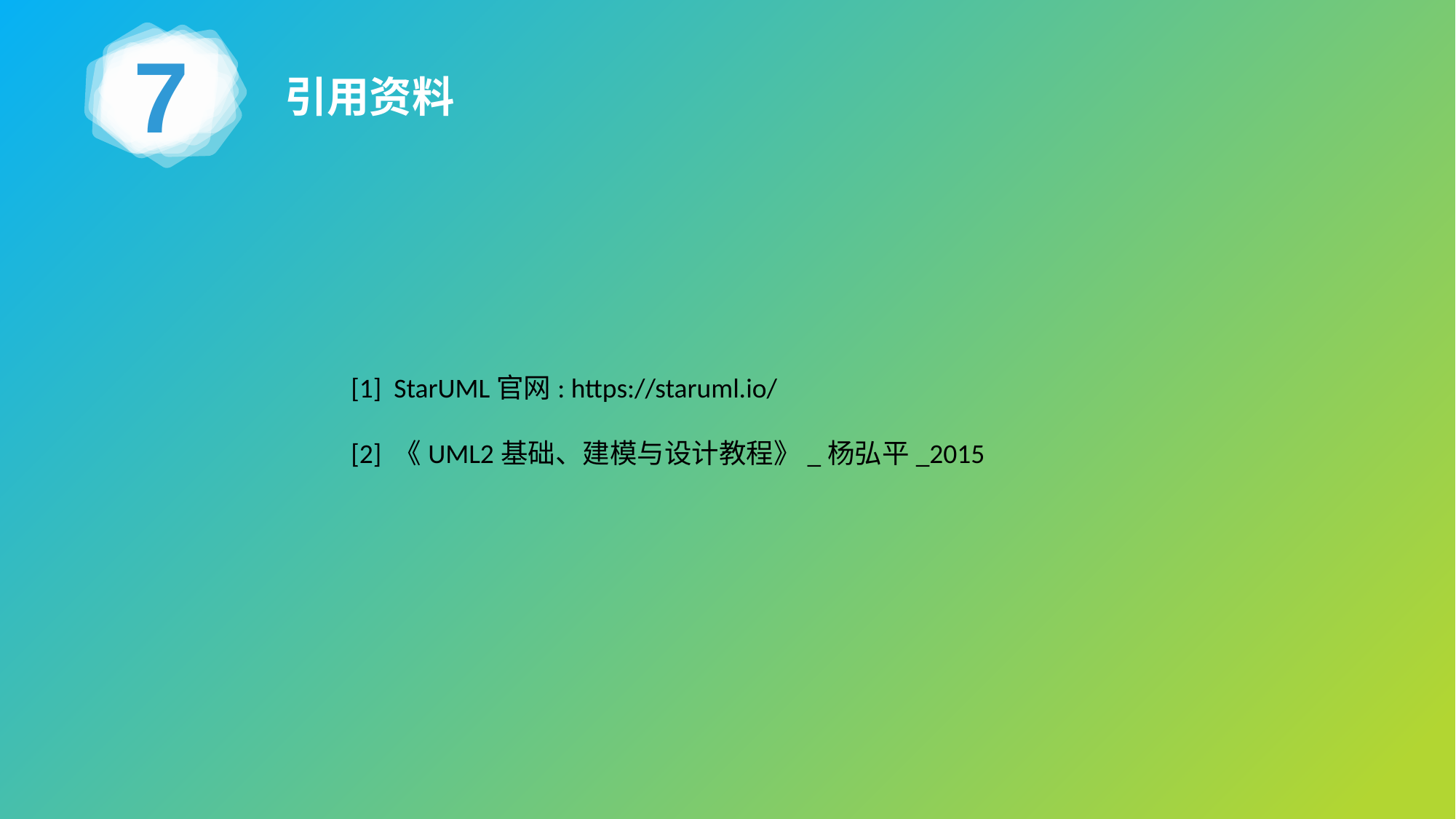

7

引用资料
[1]  StarUML官网: https://staruml.io/

[2] 《UML2基础、建模与设计教程》_杨弘平_2015